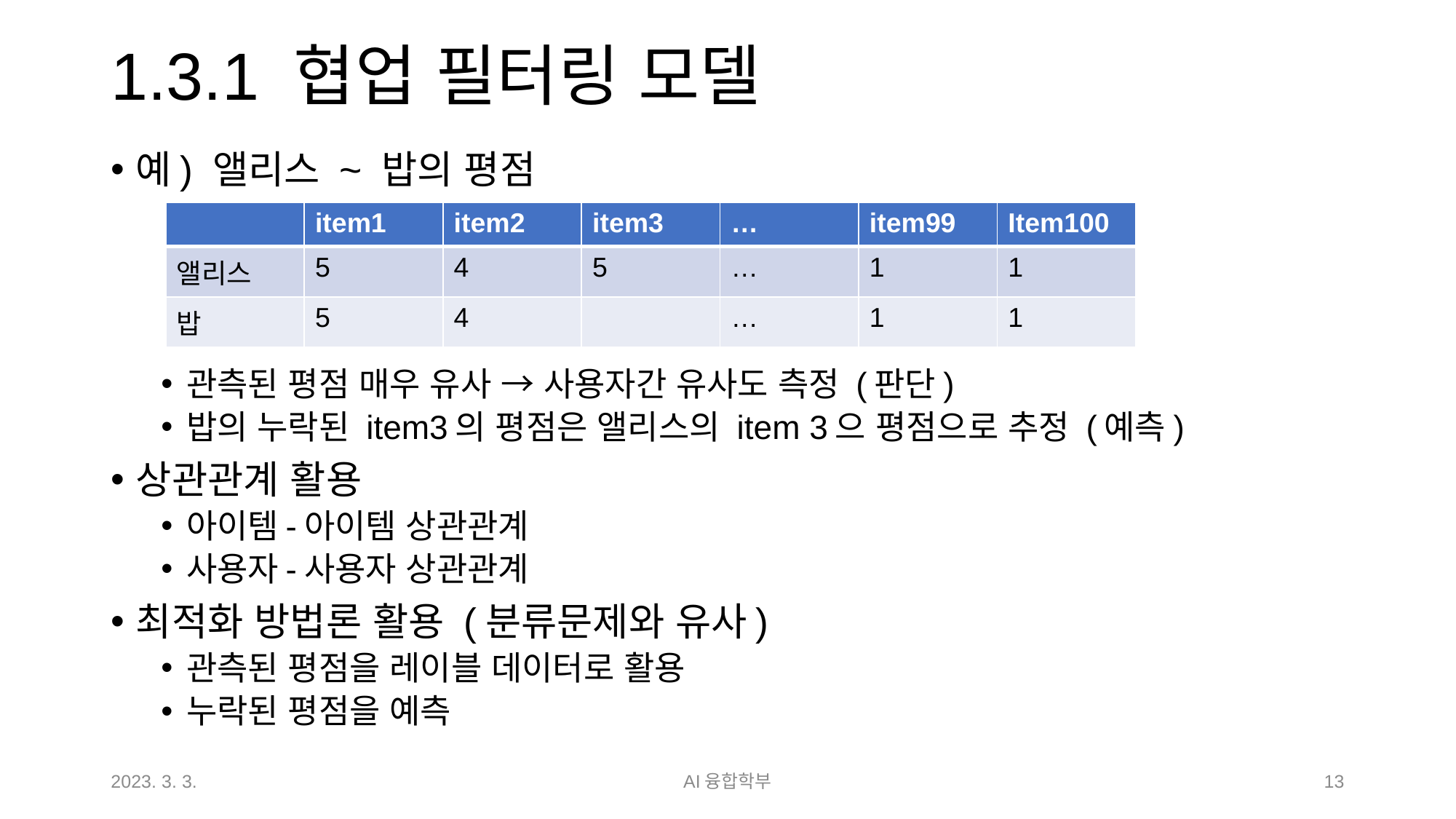

# 1.3.1 협업 필터링 모델
예) 앨리스 ~ 밥의 평점

관측된 평점 매우 유사 → 사용자간 유사도 측정 (판단)
밥의 누락된 item3의 평점은 앨리스의 item 3으 평점으로 추정 (예측)
상관관계 활용
아이템-아이템 상관관계
사용자-사용자 상관관계
최적화 방법론 활용 (분류문제와 유사)
관측된 평점을 레이블 데이터로 활용
누락된 평점을 예측

|  | item1 | item2 | item3 | … | item99 | Item100 |
| --- | --- | --- | --- | --- | --- | --- |
| 앨리스 | 5 | 4 | 5 | … | 1 | 1 |
| 밥 | 5 | 4 |  | … | 1 | 1 |
2023. 3. 3.
AI융합학부
13